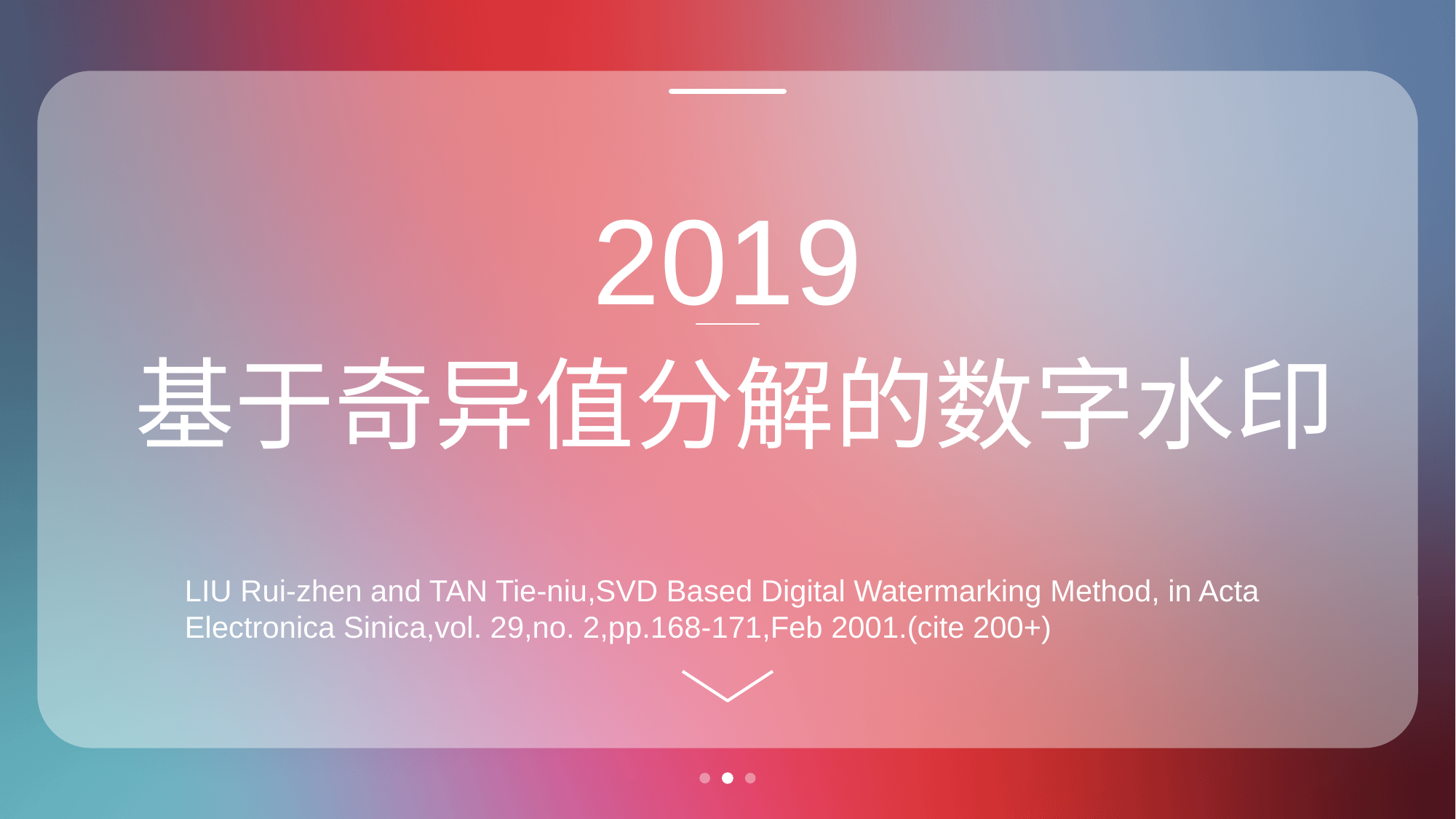

2019
基于奇异值分解的数字水印
LIU Rui-zhen and TAN Tie-niu,SVD Based Digital Watermarking Method, in Acta Electronica Sinica,vol. 29,no. 2,pp.168-171,Feb 2001.(cite 200+)